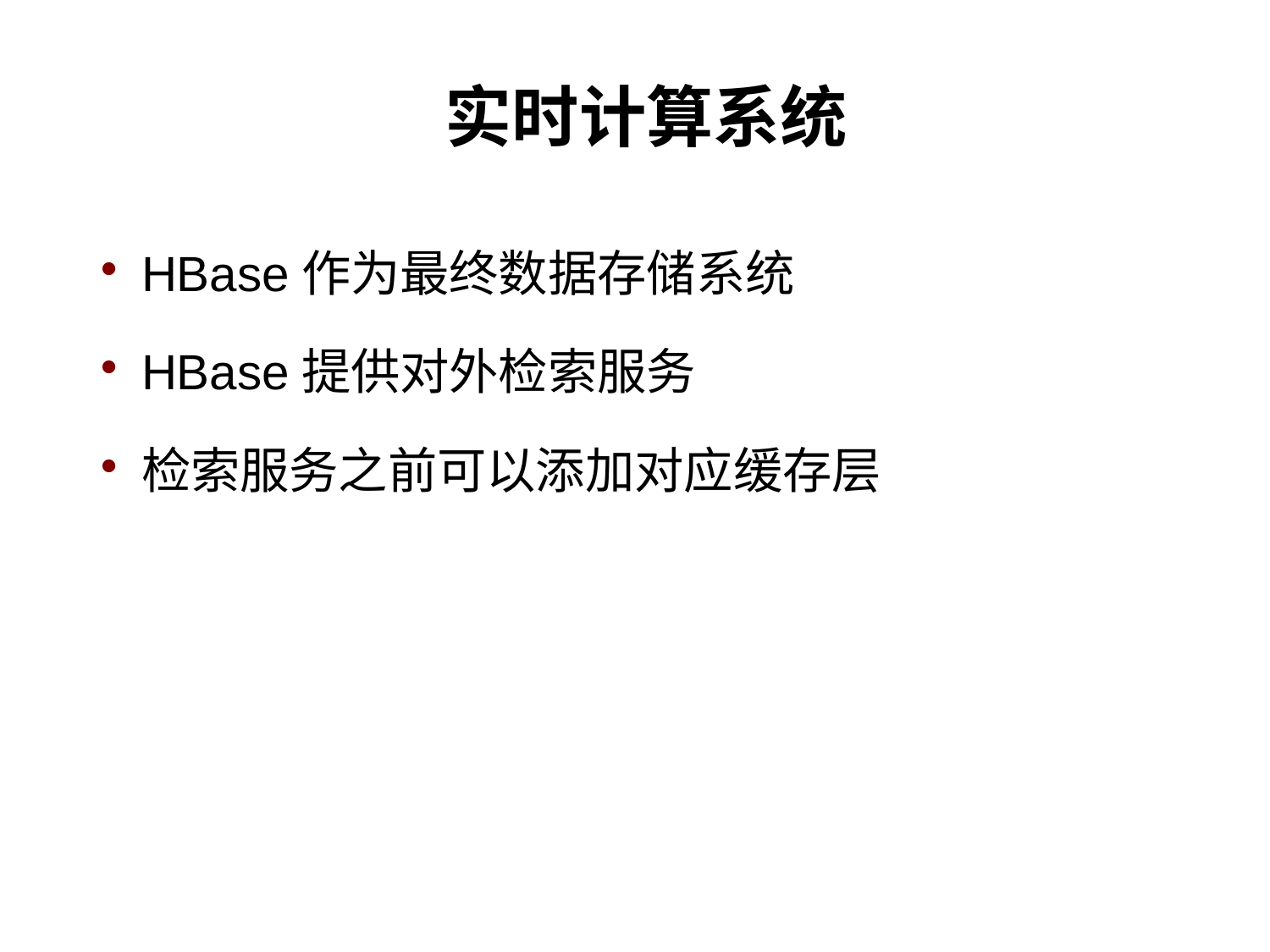

实时计算系统
HBase作为最终数据存储系统
HBase提供对外检索服务
检索服务之前可以添加对应缓存层